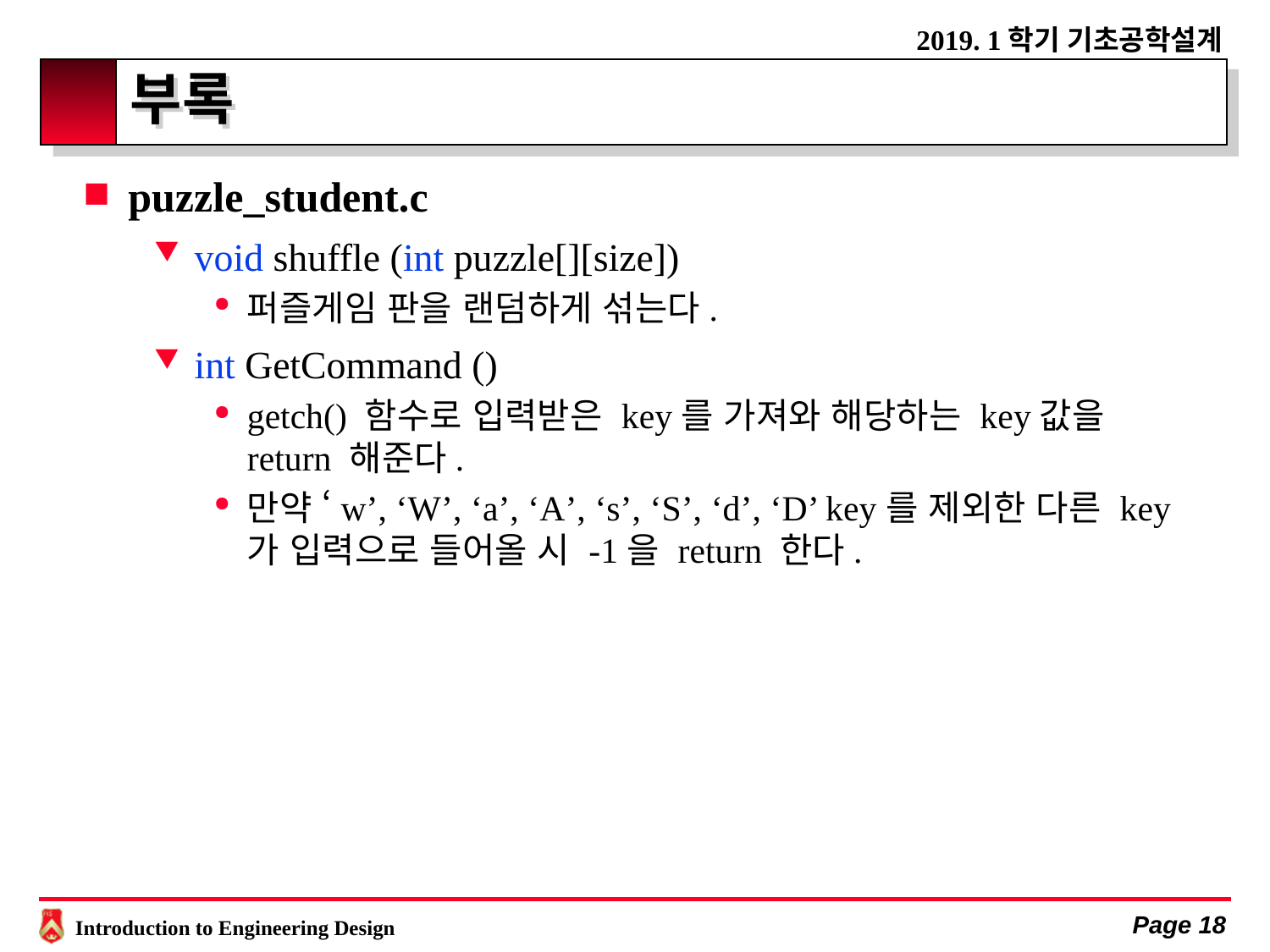

# 부록
puzzle_student.c
void shuffle (int puzzle[][size])
퍼즐게임 판을 랜덤하게 섞는다.
int GetCommand ()
getch() 함수로 입력받은 key를 가져와 해당하는 key값을 return 해준다.
만약 ‘w’, ‘W’, ‘a’, ‘A’, ‘s’, ‘S’, ‘d’, ‘D’ key를 제외한 다른 key가 입력으로 들어올 시 -1을 return 한다.
 Page 18